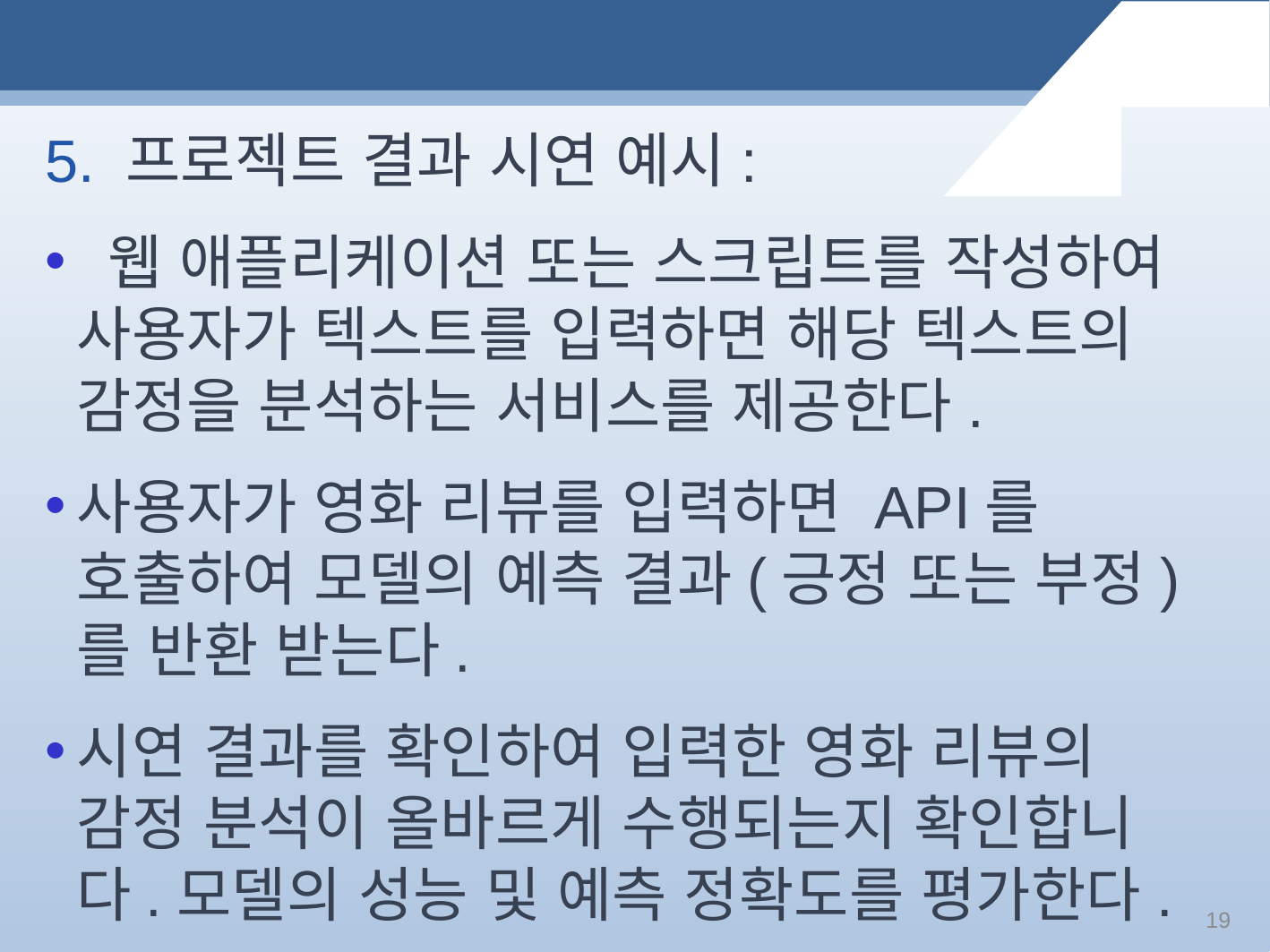

5. 프로젝트 결과 시연 예시:
 웹 애플리케이션 또는 스크립트를 작성하여 사용자가 텍스트를 입력하면 해당 텍스트의 감정을 분석하는 서비스를 제공한다.
사용자가 영화 리뷰를 입력하면 API를 호출하여 모델의 예측 결과(긍정 또는 부정)를 반환 받는다.
시연 결과를 확인하여 입력한 영화 리뷰의 감정 분석이 올바르게 수행되는지 확인합니다.모델의 성능 및 예측 정확도를 평가한다.